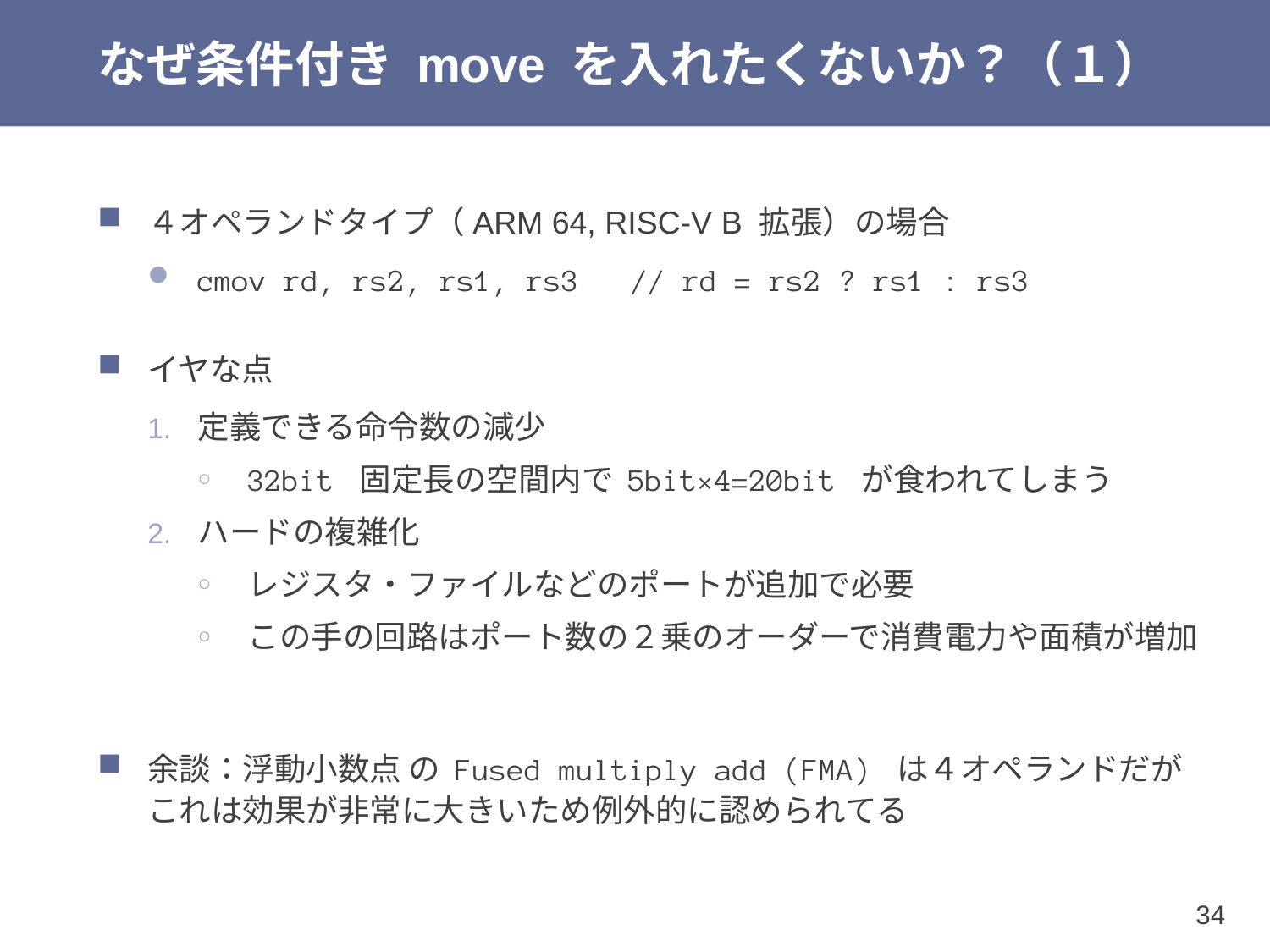

# なぜ条件付き move を入れたくないか？（１）
４オペランドタイプ（ARM 64, RISC-V B 拡張）の場合
cmov rd, rs2, rs1, rs3   // rd = rs2 ? rs1 : rs3
イヤな点
定義できる命令数の減少
32bit 固定長の空間内で 5bit×4=20bit が食われてしまう
ハードの複雑化
レジスタ・ファイルなどのポートが追加で必要
この手の回路はポート数の２乗のオーダーで消費電力や面積が増加
余談：浮動小数点 の Fused multiply add (FMA) は４オペランドだが
これは効果が非常に大きいため例外的に認められてる